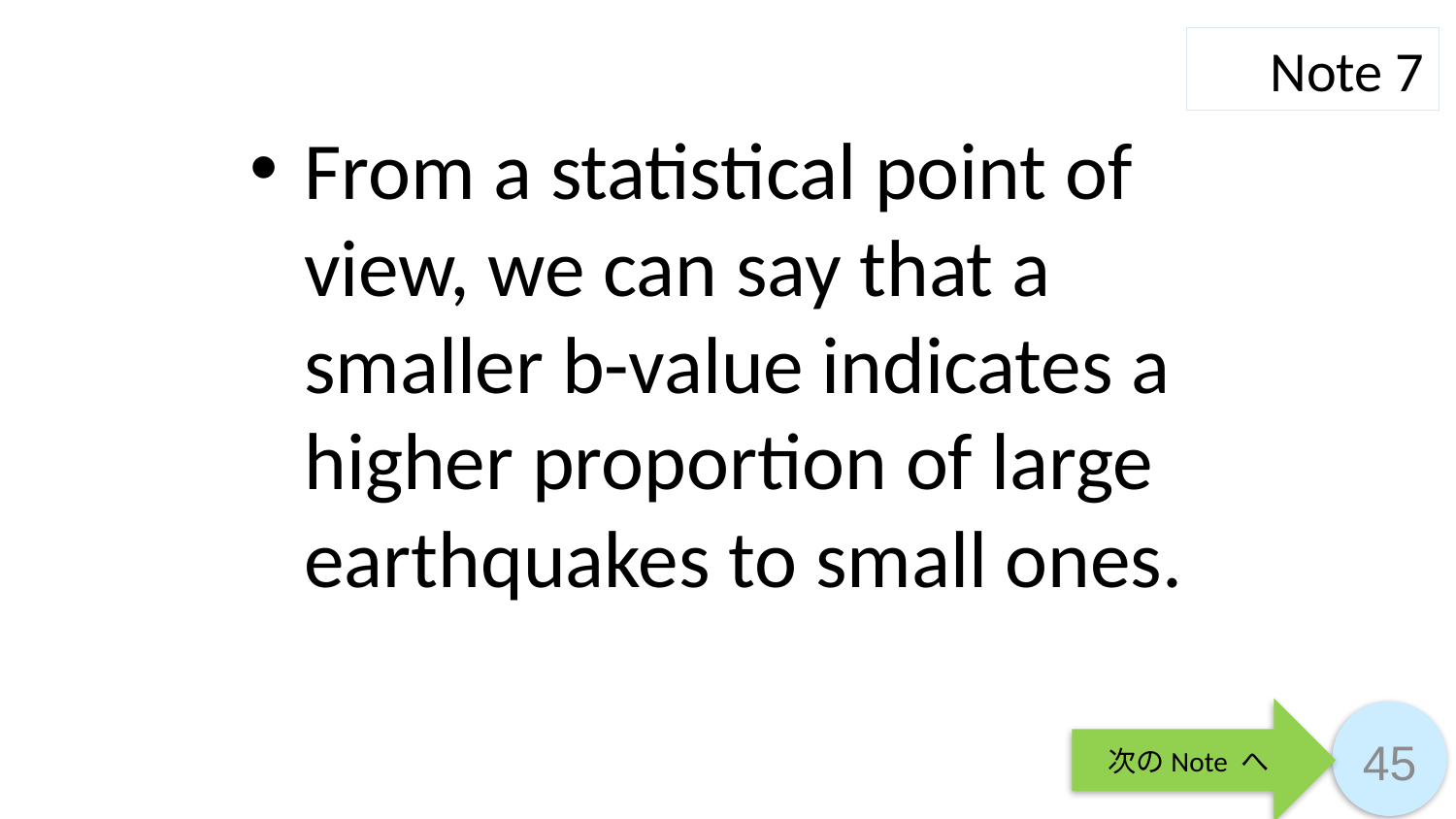

Note 7
From a statistical point of view, we can say that a smaller b-value indicates a higher proportion of large earthquakes to small ones.
次のNote へ
45